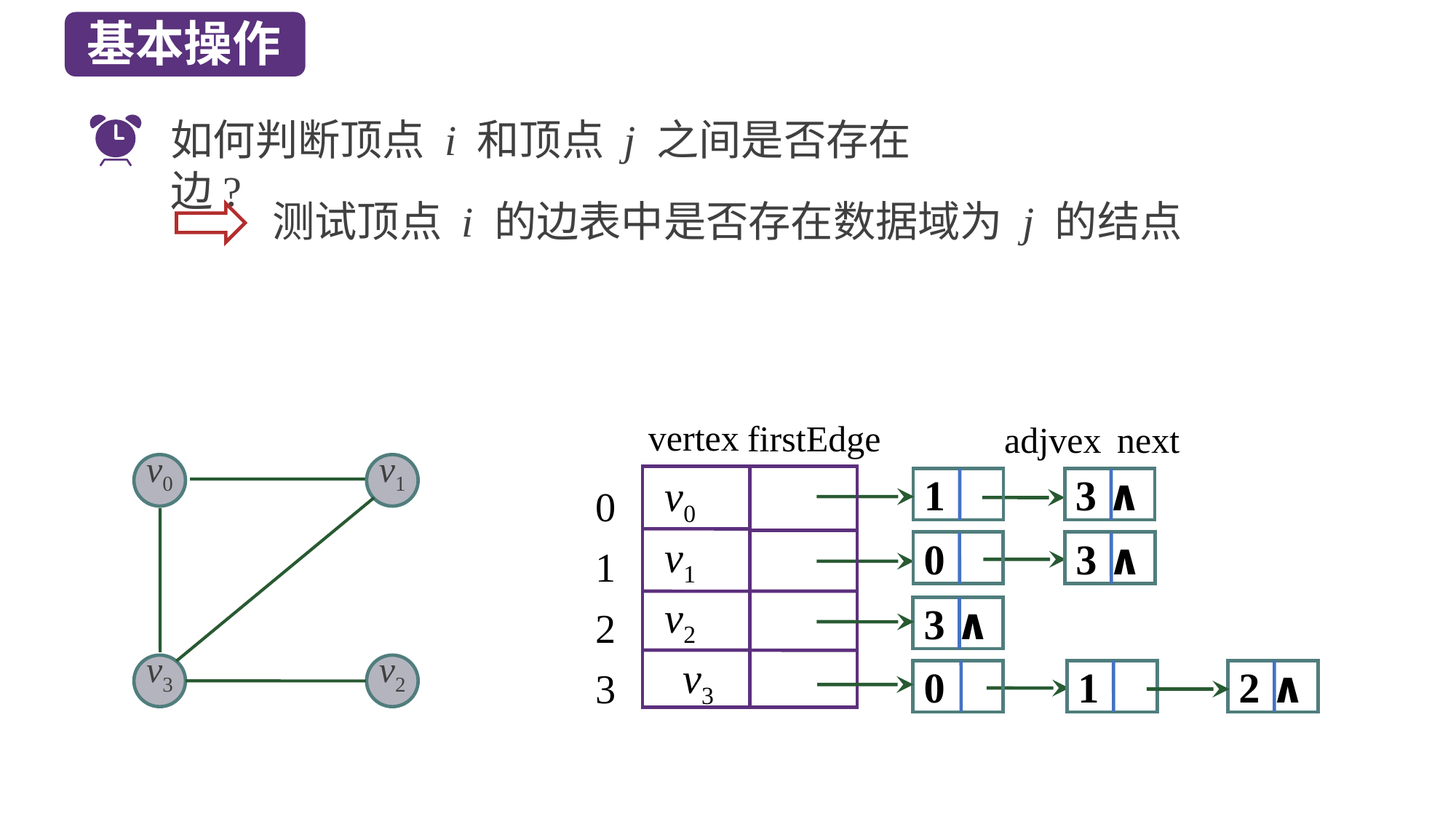

基本操作

如何判断顶点 i 和顶点 j 之间是否存在边?

测试顶点 i 的边表中是否存在数据域为 j 的结点

vertex
firstEdge
adjvex
next
v0
v1

v3
v2

 v0
 v1
 v2
 v3

0
1
2
3

1
3 ∧

0
3 ∧

3 ∧

0

1

2 ∧